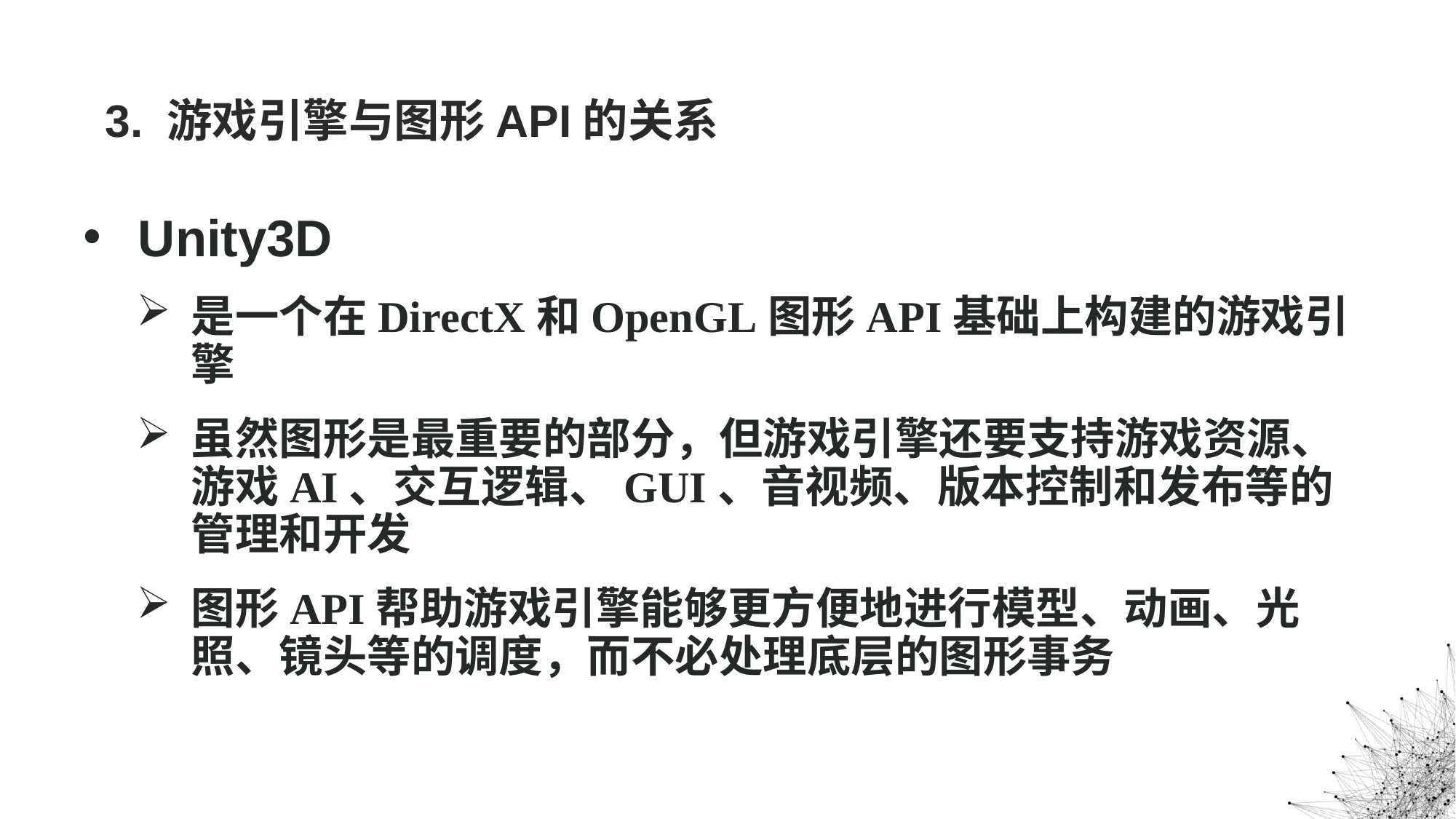

# 3. 游戏引擎与图形API的关系
Unity3D
是一个在DirectX和OpenGL图形API基础上构建的游戏引擎
虽然图形是最重要的部分，但游戏引擎还要支持游戏资源、游戏AI、交互逻辑、GUI、音视频、版本控制和发布等的管理和开发
图形API帮助游戏引擎能够更方便地进行模型、动画、光照、镜头等的调度，而不必处理底层的图形事务